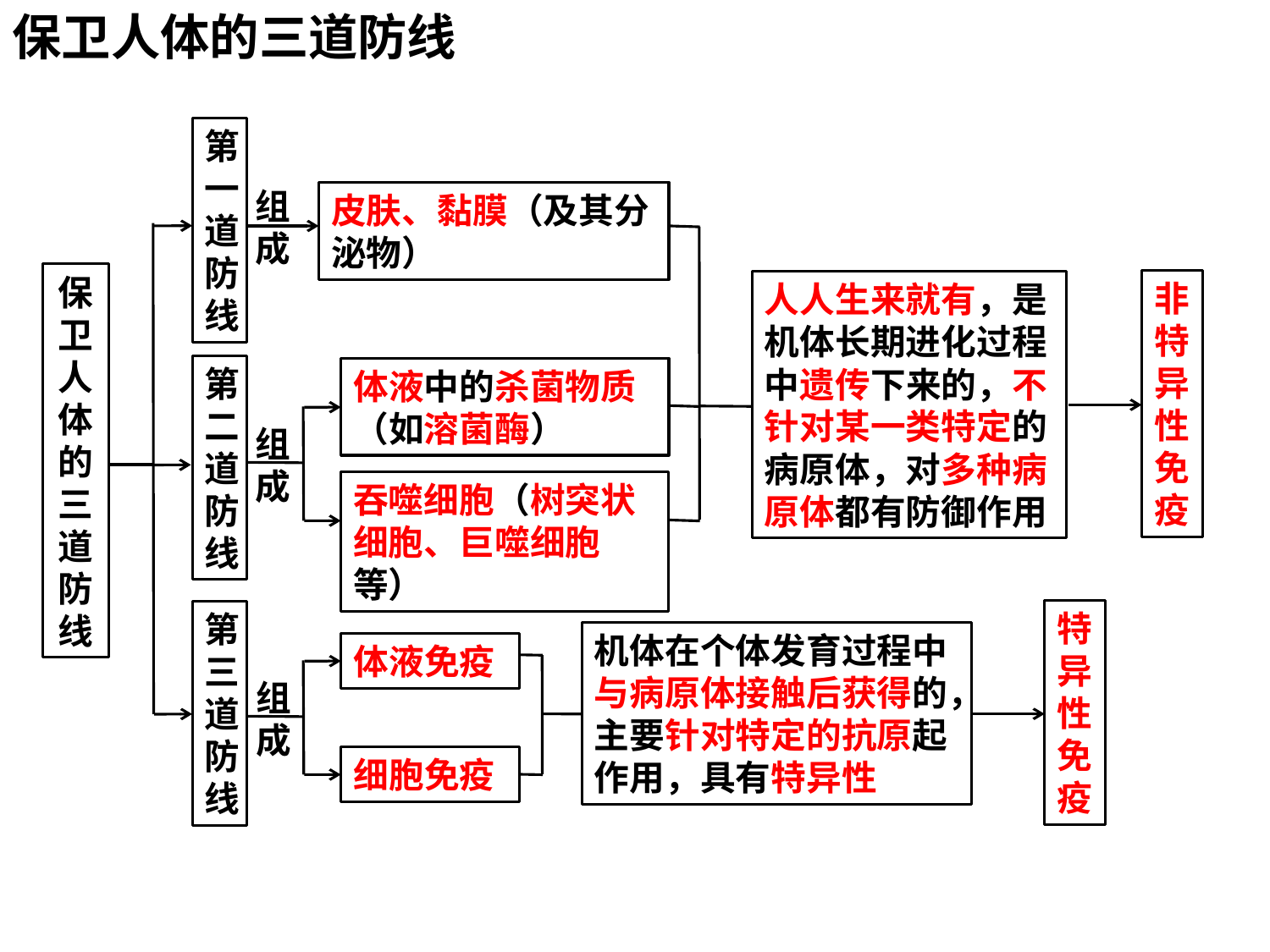

保卫人体的三道防线
第一道防线
组成
皮肤、黏膜（及其分泌物）
保卫人体的三道防线
非特异性免疫
人人生来就有，是机体长期进化过程中遗传下来的，不针对某一类特定的病原体，对多种病原体都有防御作用
第二道防线
体液中的杀菌物质（如溶菌酶）
组成
吞噬细胞（树突状细胞、巨噬细胞等）
特异性免疫
第三道防线
机体在个体发育过程中与病原体接触后获得的，主要针对特定的抗原起作用，具有特异性
体液免疫
组成
细胞免疫